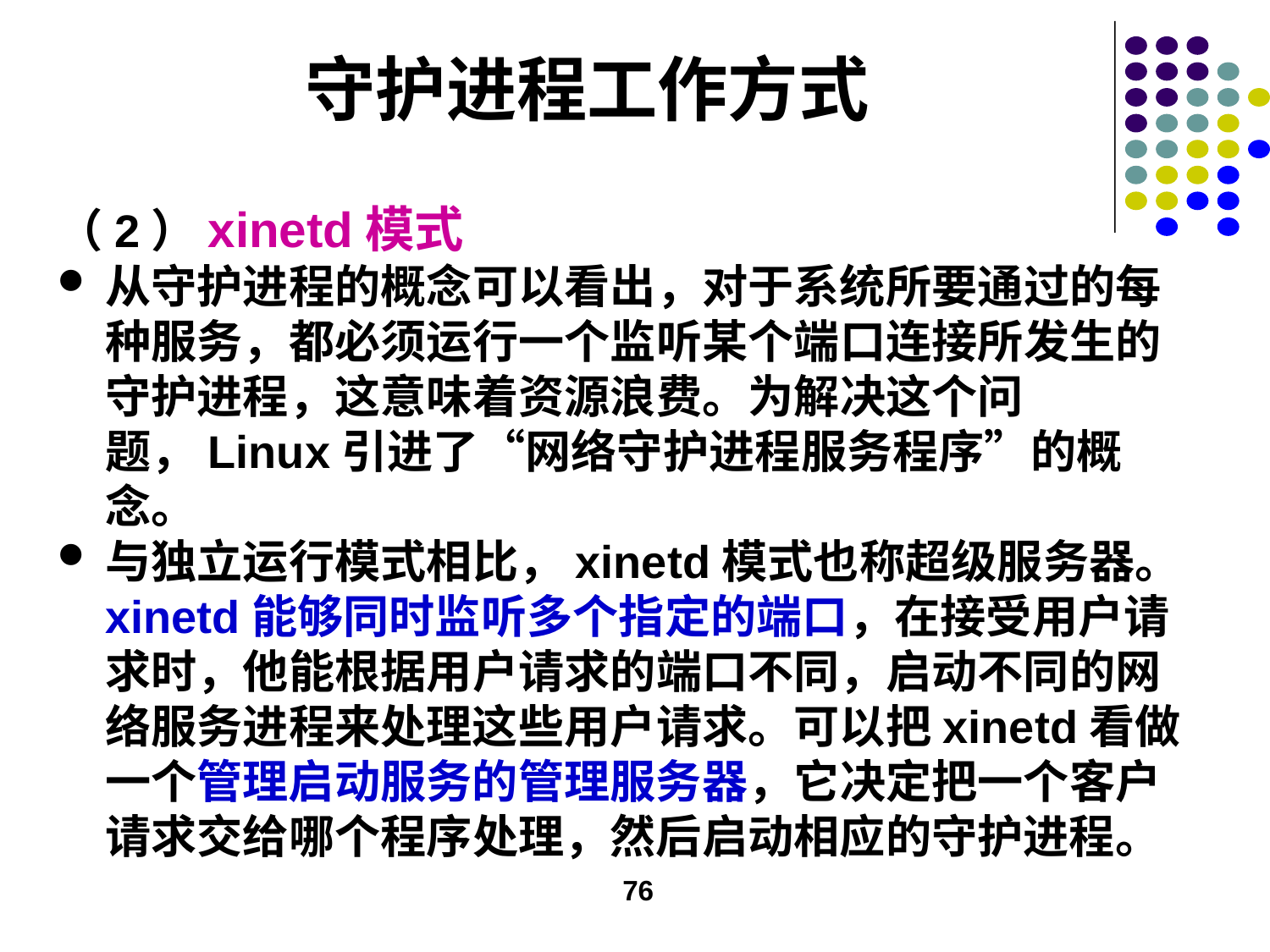

# 守护进程工作方式
（2）xinetd模式
从守护进程的概念可以看出，对于系统所要通过的每种服务，都必须运行一个监听某个端口连接所发生的守护进程，这意味着资源浪费。为解决这个问题，Linux引进了“网络守护进程服务程序”的概念。
与独立运行模式相比，xinetd模式也称超级服务器。xinetd能够同时监听多个指定的端口，在接受用户请求时，他能根据用户请求的端口不同，启动不同的网络服务进程来处理这些用户请求。可以把xinetd看做一个管理启动服务的管理服务器，它决定把一个客户请求交给哪个程序处理，然后启动相应的守护进程。
76